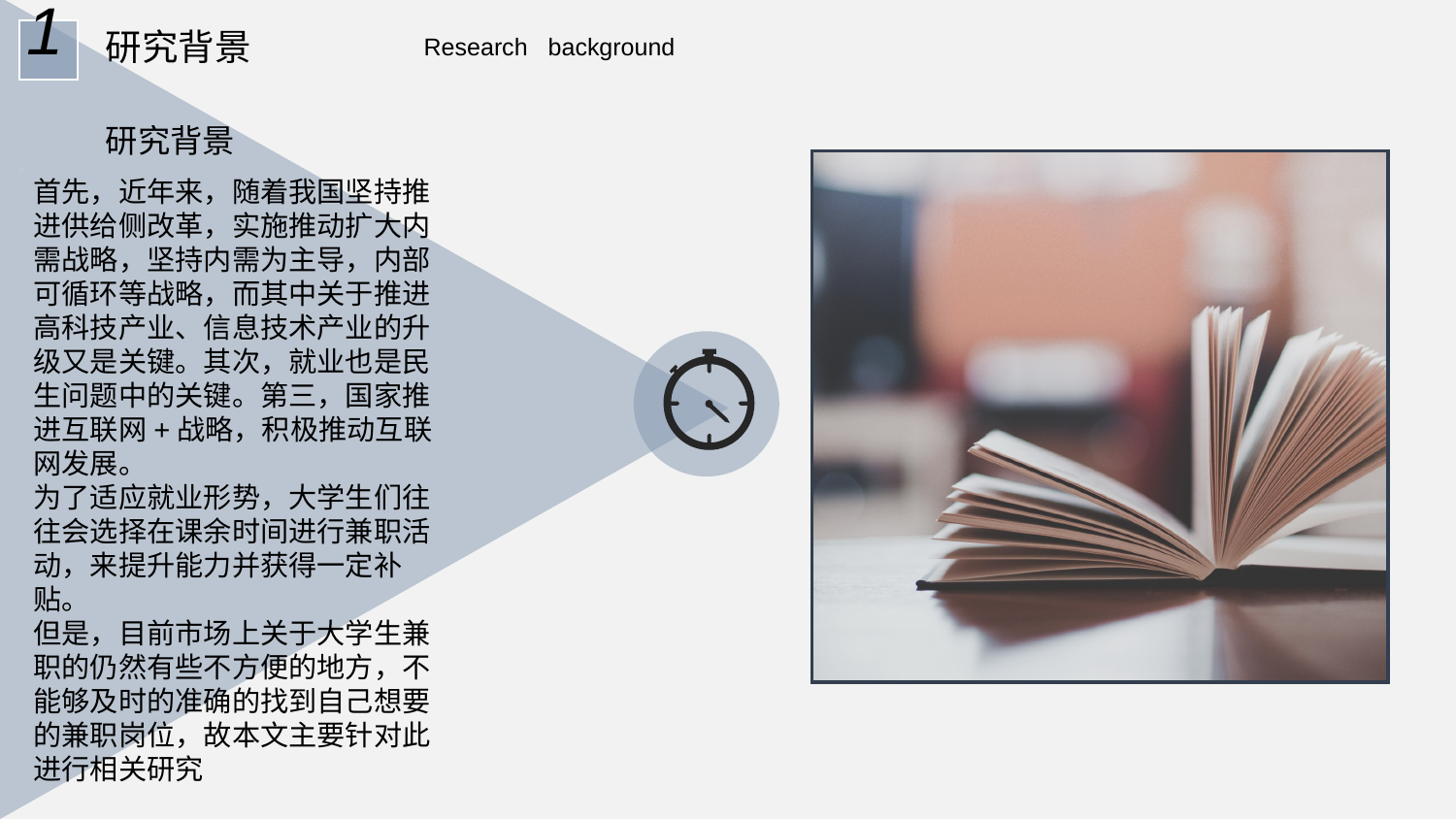

1
研究背景

Research   background

研究背景

首先，近年来，随着我国坚持推进供给侧改革，实施推动扩大内需战略，坚持内需为主导，内部可循环等战略，而其中关于推进高科技产业、信息技术产业的升级又是关键。其次，就业也是民生问题中的关键。第三，国家推进互联网+战略，积极推动互联网发展。
为了适应就业形势，大学生们往往会选择在课余时间进行兼职活动，来提升能力并获得一定补贴。
但是，目前市场上关于大学生兼职的仍然有些不方便的地方，不能够及时的准确的找到自己想要的兼职岗位，故本文主要针对此进行相关研究